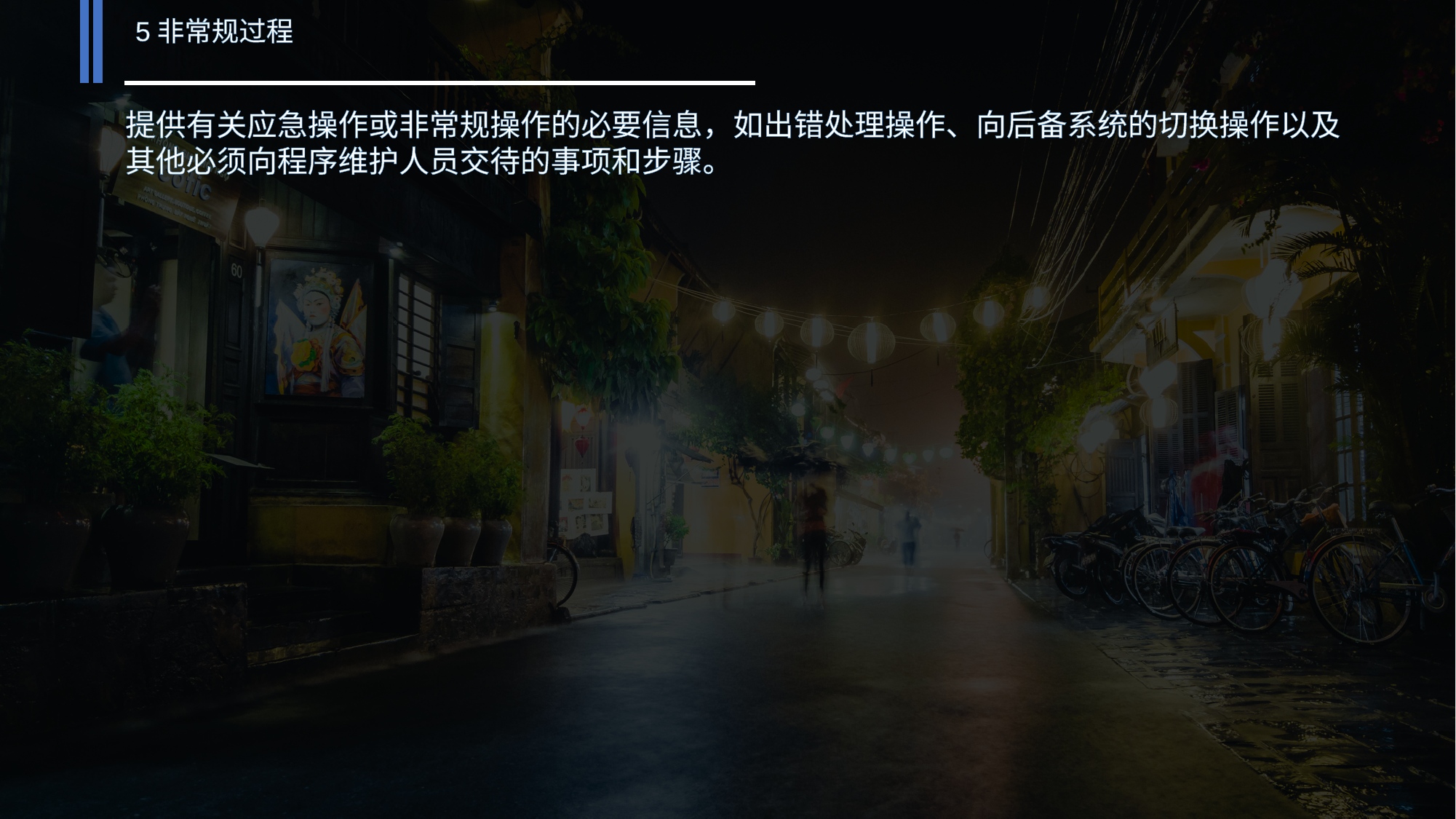

5非常规过程
提供有关应急操作或非常规操作的必要信息，如出错处理操作、向后备系统的切换操作以及其他必须向程序维护人员交待的事项和步骤。